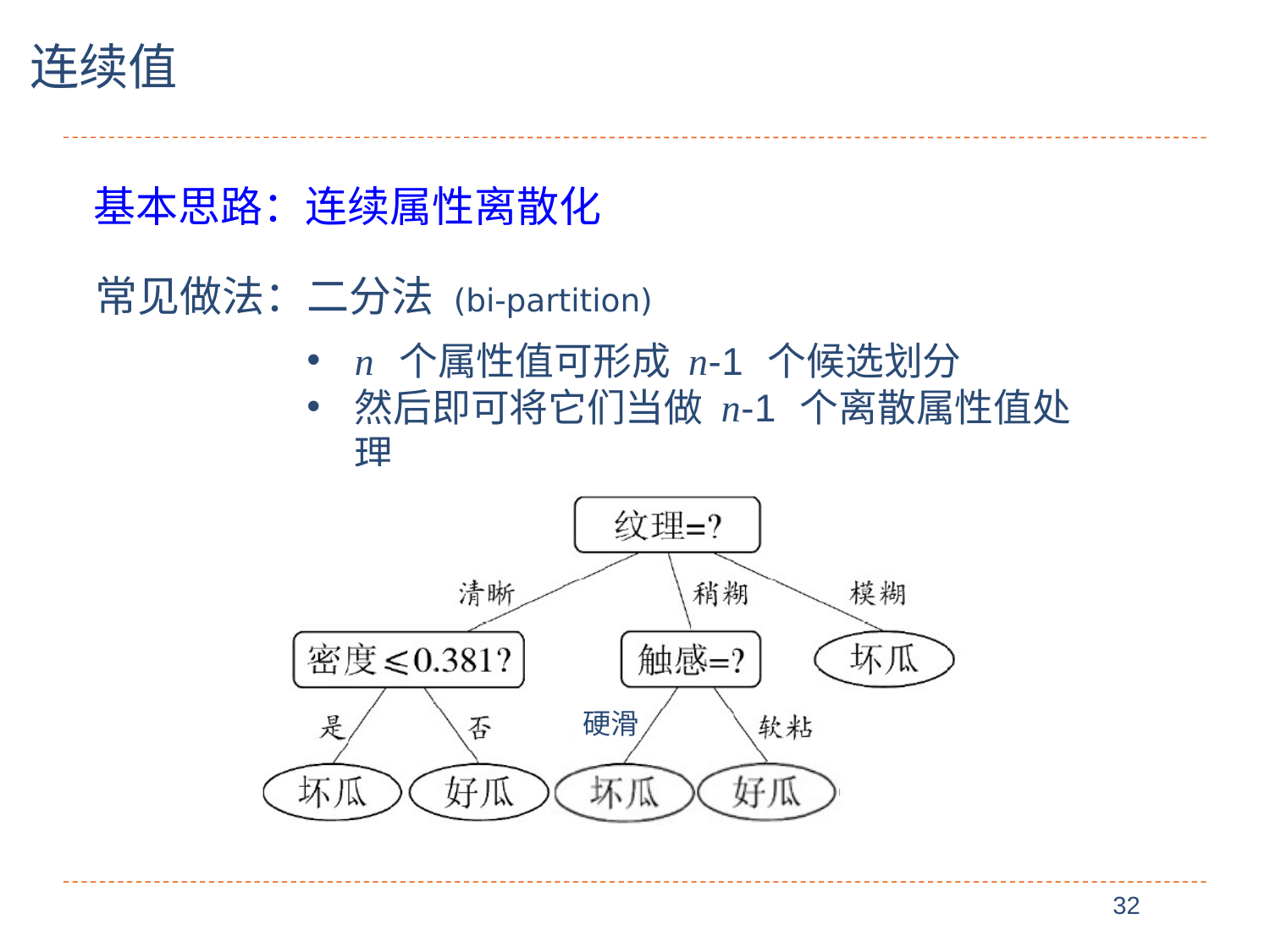

连续值
# 基本思路：连续属性离散化
常见做法：二分法 (bi-partition)
n 个属性值可形成 n-1 个候选划分
然后即可将它们当做 n-1 个离散属性值处理

硬滑